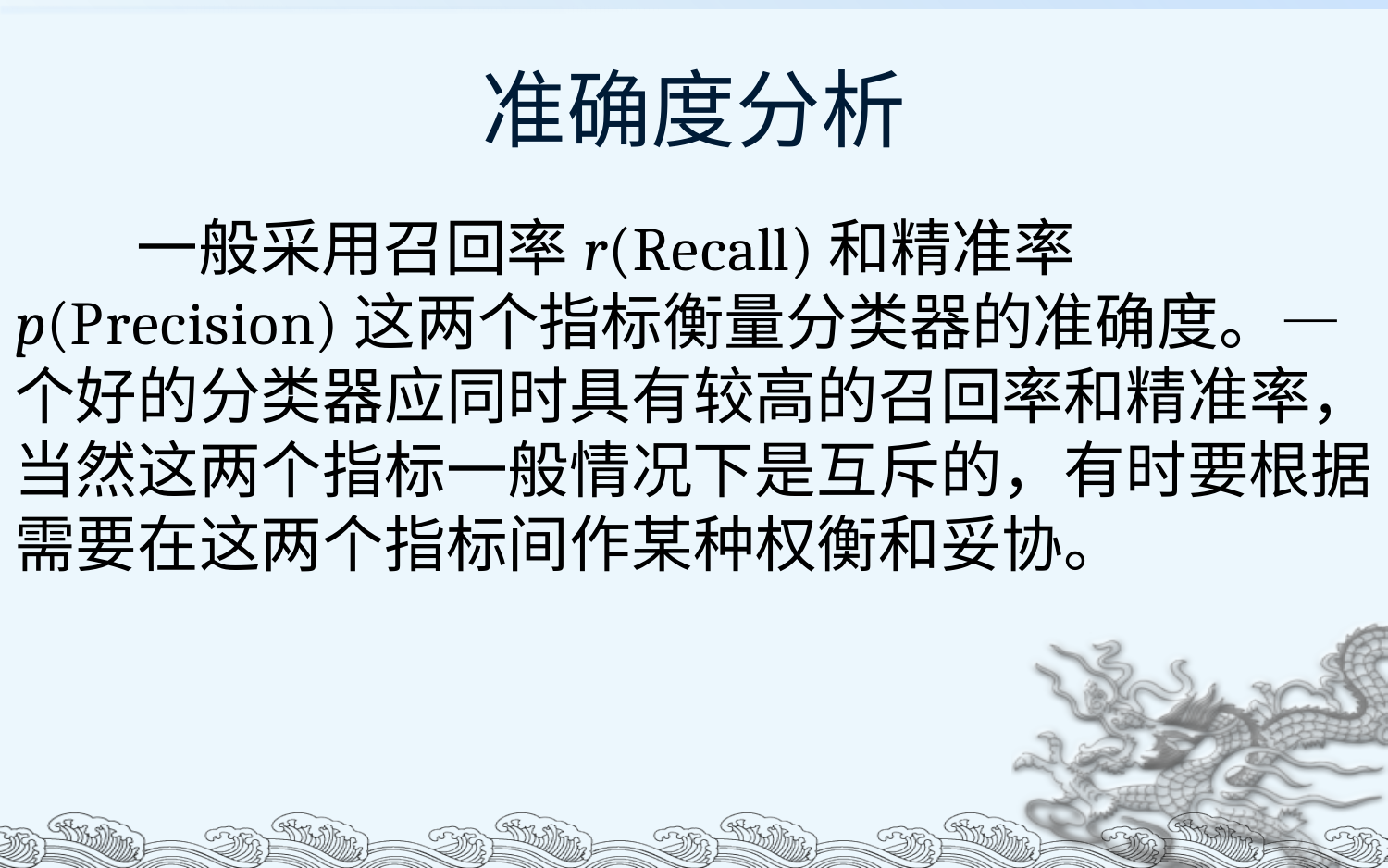

# 准确度分析
一般采用召回率r(Recall)和精准率p(Precision)这两个指标衡量分类器的准确度。—个好的分类器应同时具有较高的召回率和精准率，当然这两个指标一般情况下是互斥的，有时要根据需要在这两个指标间作某种权衡和妥协。